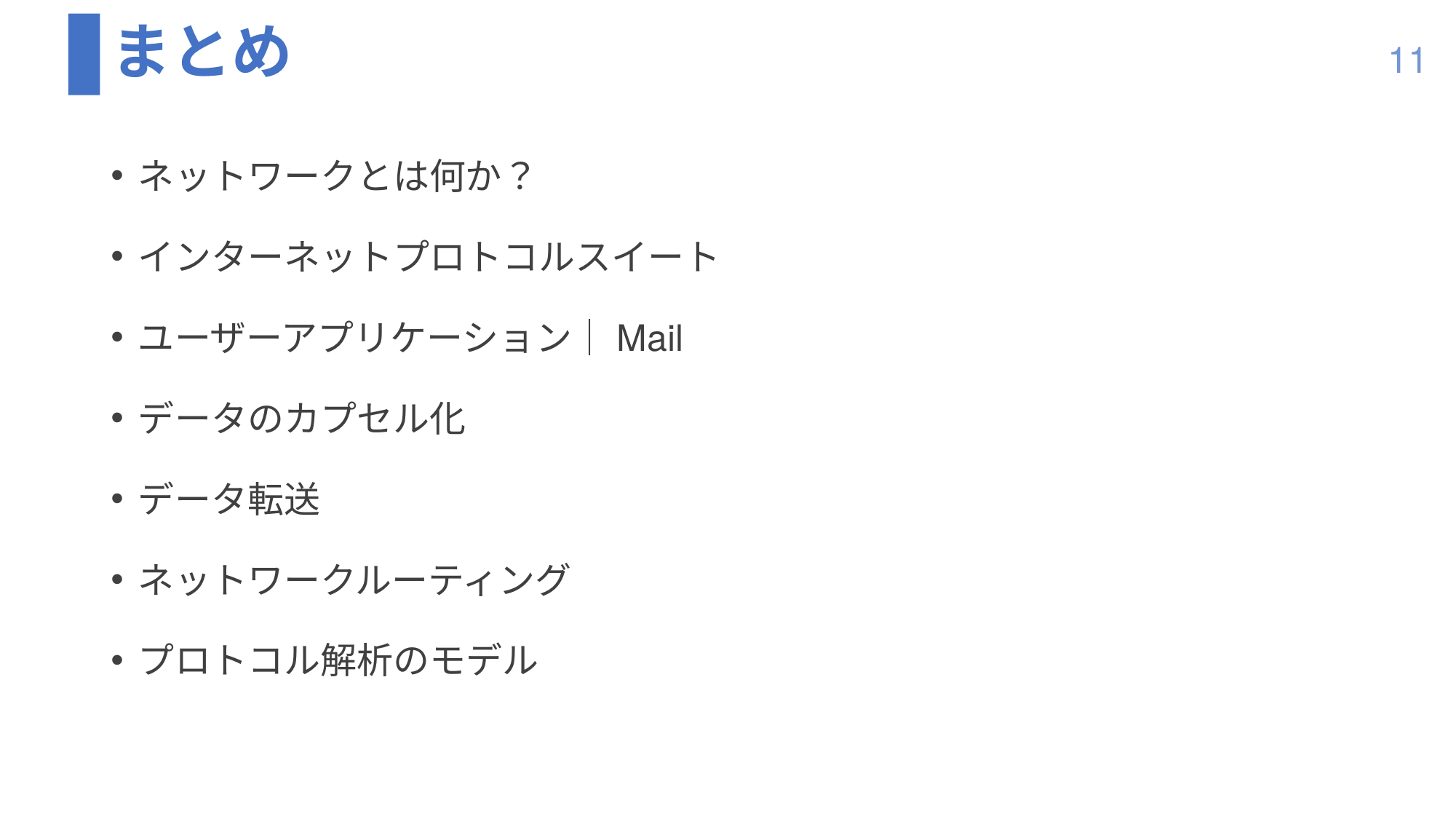

# まとめ
11
ネットワークとは何か？
インターネットプロトコルスイート
ユーザーアプリケーション｜Mail
データのカプセル化
データ転送
ネットワークルーティング
プロトコル解析のモデル